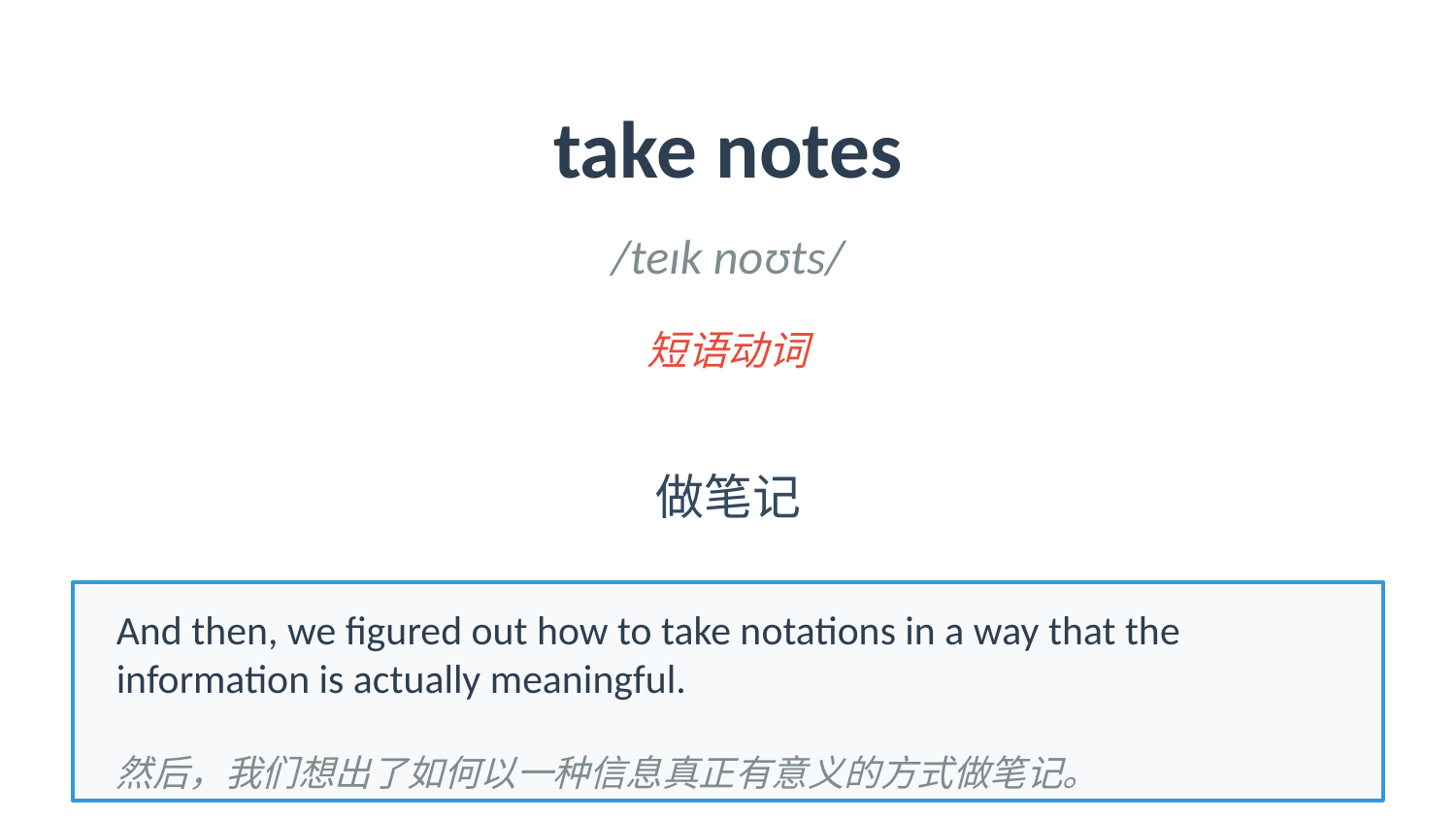

take notes
/teɪk noʊts/
短语动词
做笔记

And then, we figured out how to take notations in a way that the information is actually meaningful.

然后，我们想出了如何以一种信息真正有意义的方式做笔记。